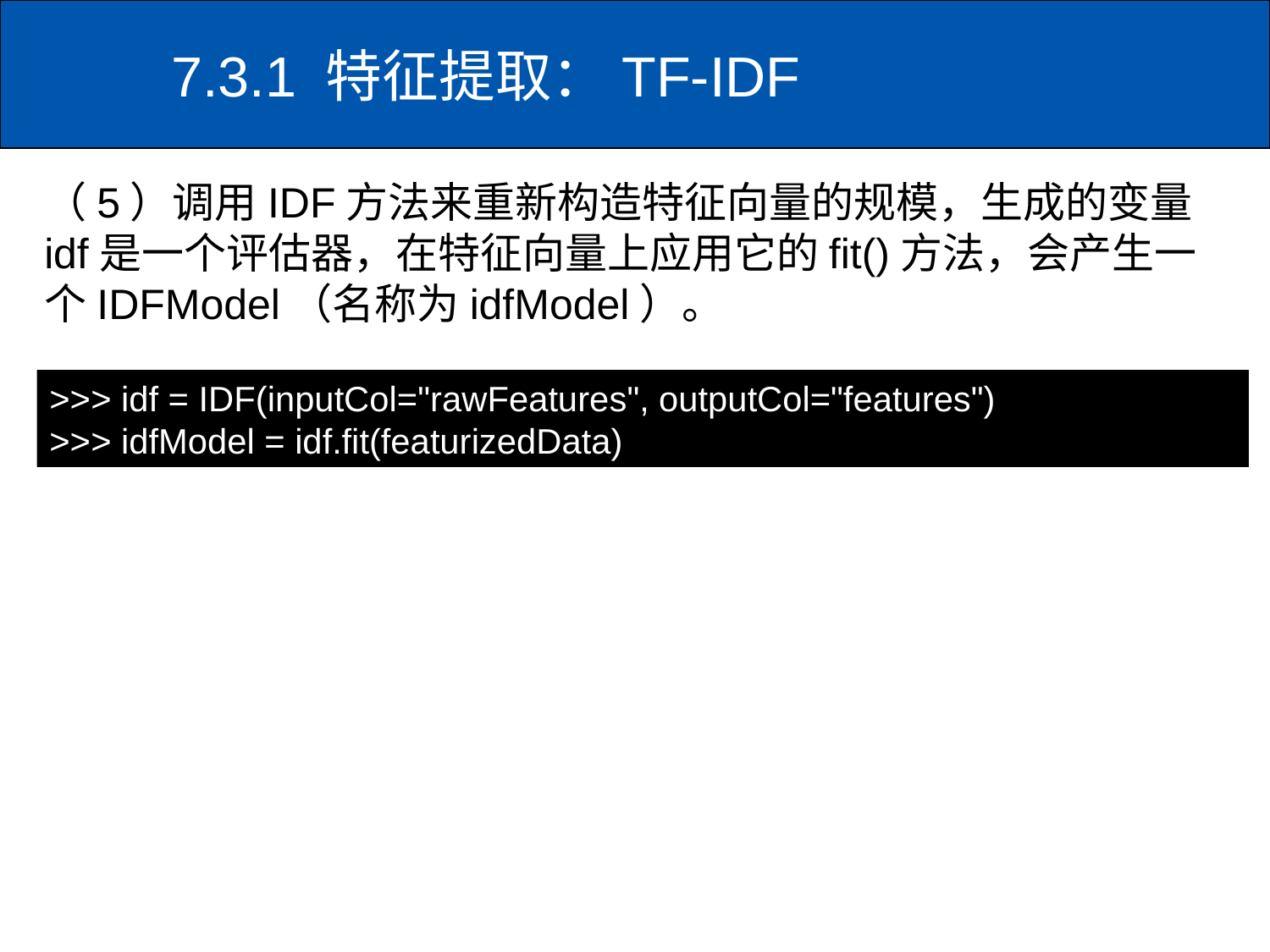

# 7.3.1 特征提取：TF-IDF
（5）调用IDF方法来重新构造特征向量的规模，生成的变量idf是一个评估器，在特征向量上应用它的fit()方法，会产生一个IDFModel（名称为idfModel）。
>>> idf = IDF(inputCol="rawFeatures", outputCol="features")
>>> idfModel = idf.fit(featurizedData)